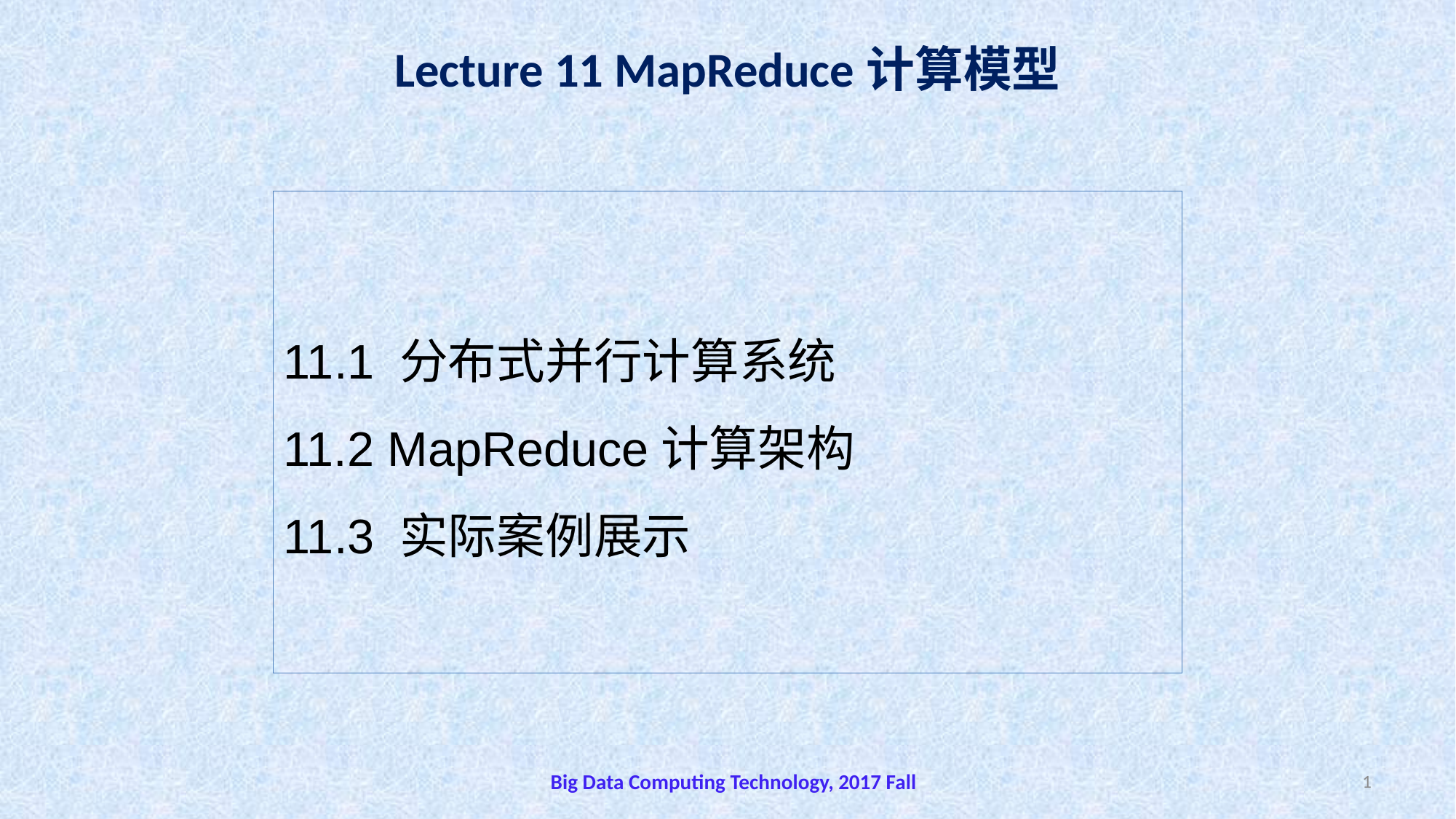

# Lecture 11 MapReduce计算模型
11.1 分布式并行计算系统
11.2 MapReduce计算架构
11.3 实际案例展示
Big Data Computing Technology, 2017 Fall
1